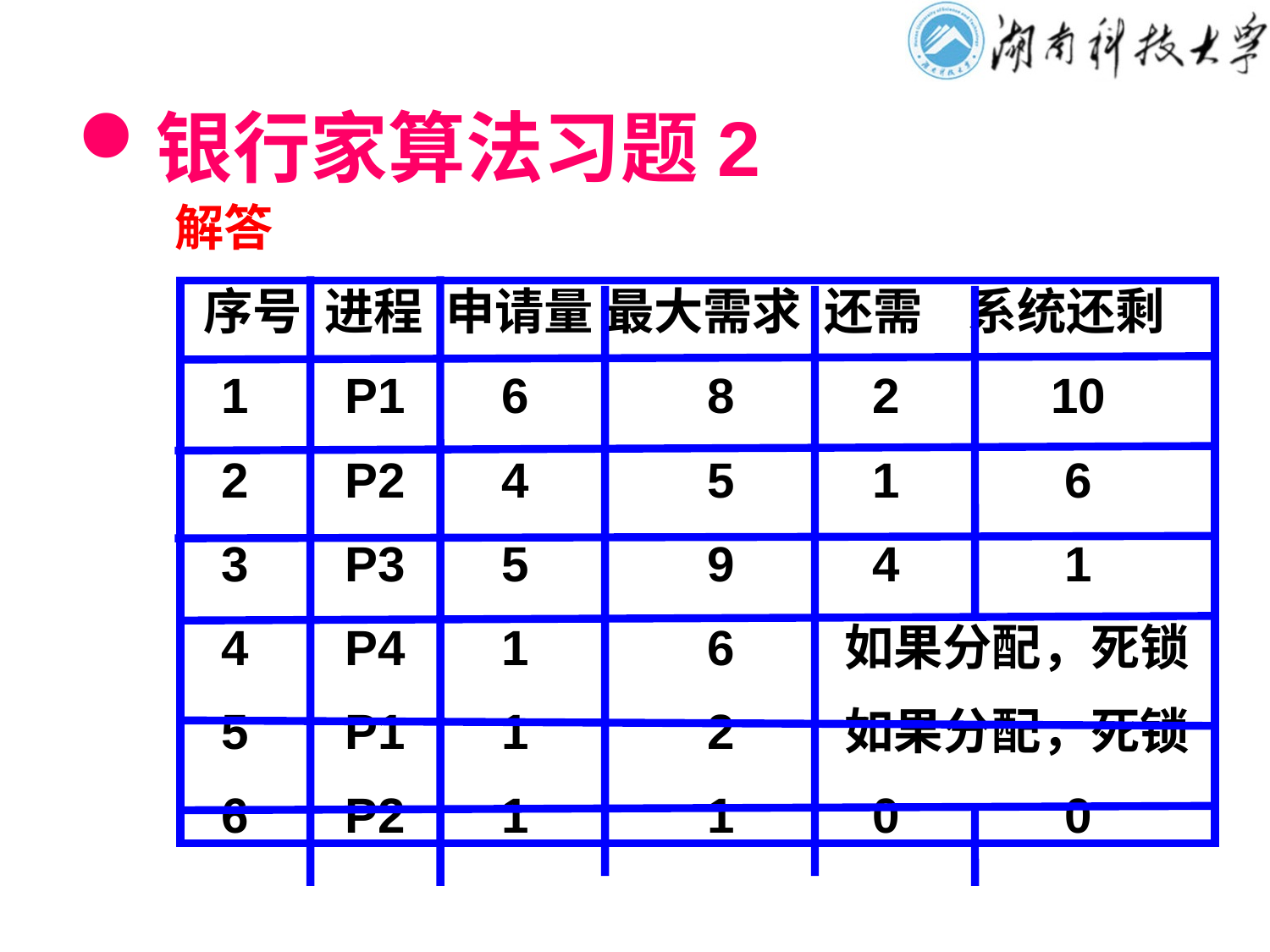

# 银行家算法习题2

解答

 序号  进程  申请量 最大需求  还需    系统还剩
   1       P1       6             8          2           10
   2       P2       4             5          1            6
   3       P3       5             9          4            1
   4       P4       1             6       如果分配，死锁
   5       P1       1             2       如果分配，死锁
   6       P2       1             1          0            0